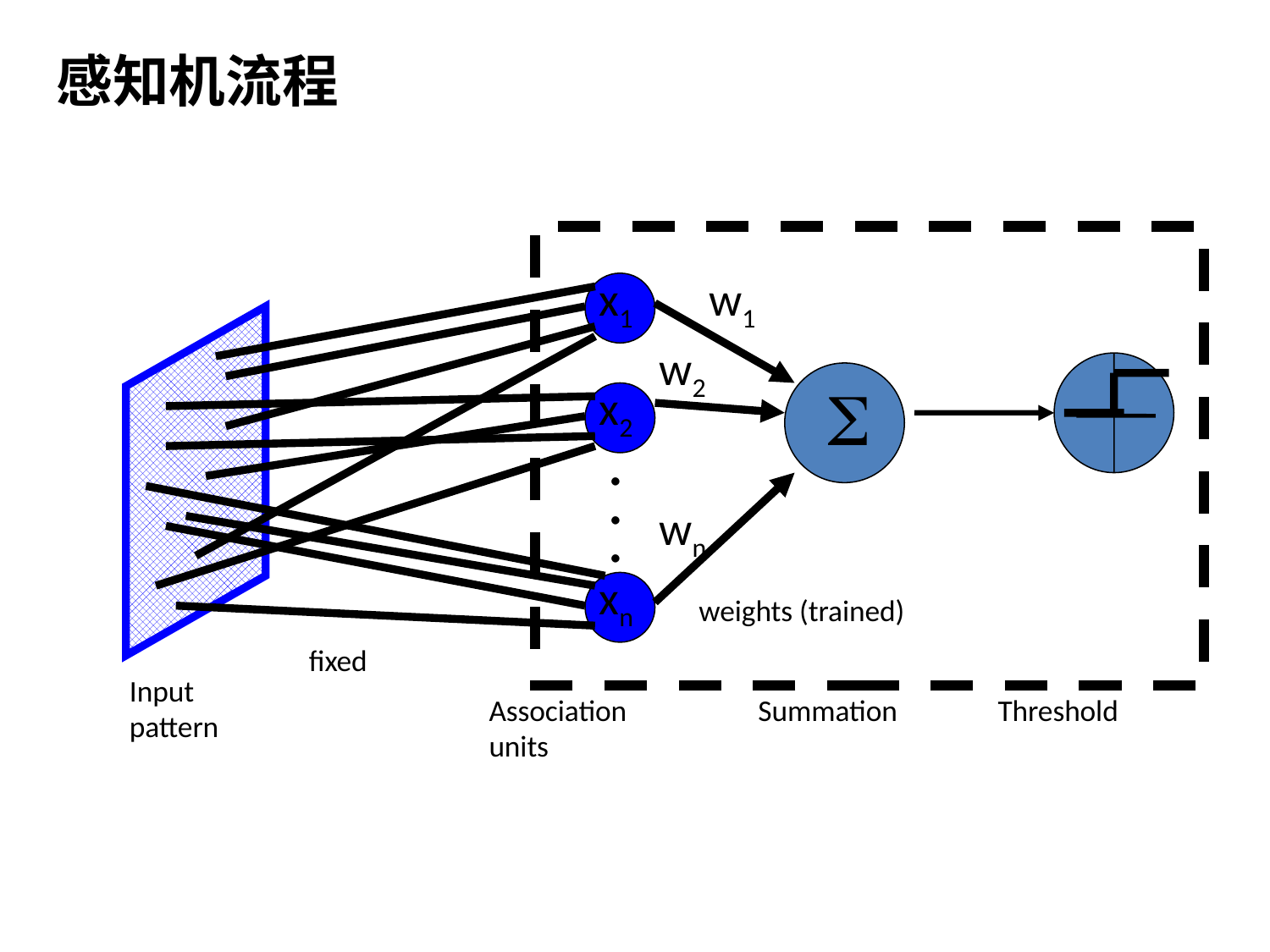

# 感知机流程

w1
x1

w2

Σ
x2

.
.
.

wn

xn

weights (trained)

fixed
Input
pattern
Association
units
Summation
Threshold